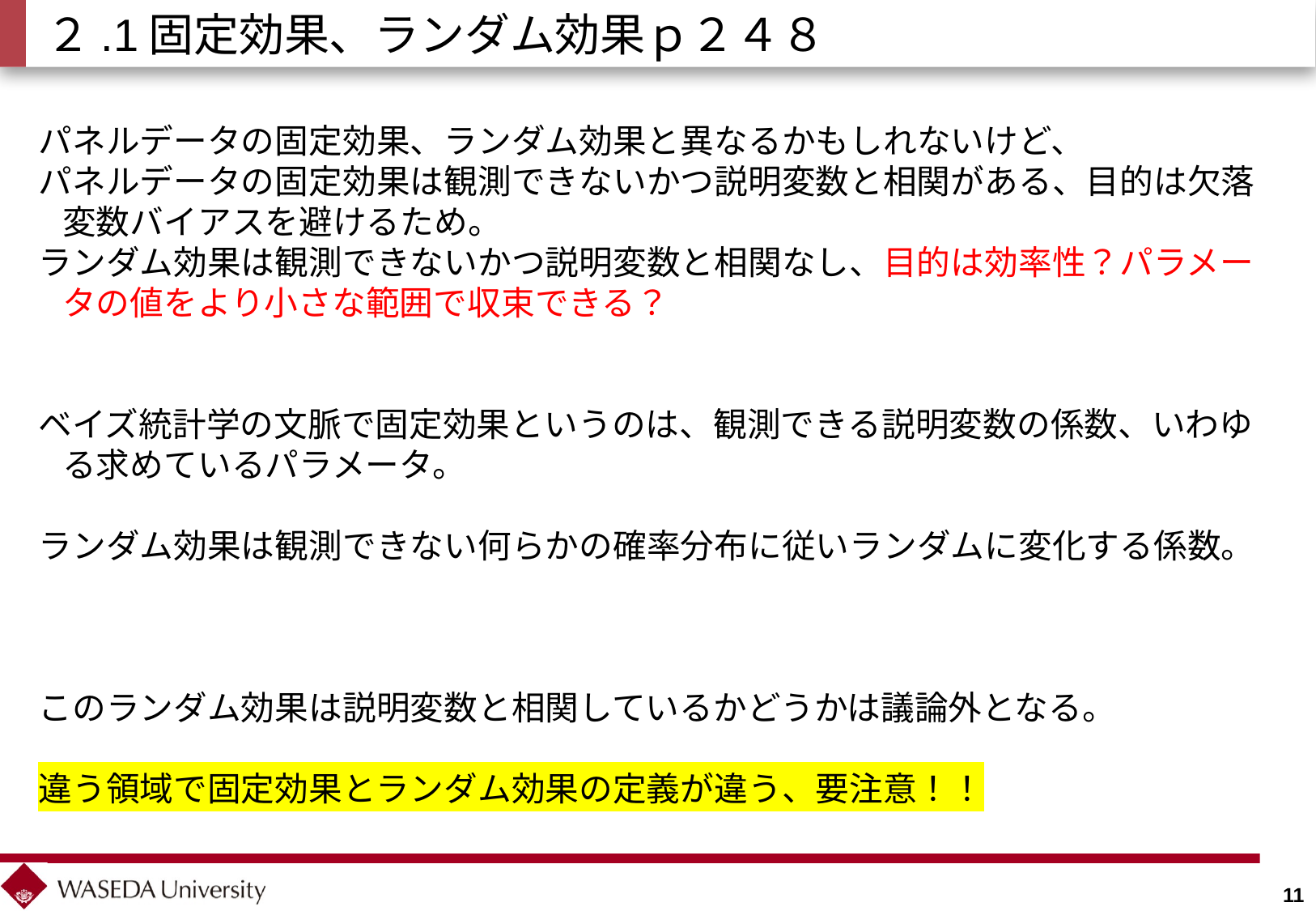

# ２.1固定効果、ランダム効果ｐ２４８
パネルデータの固定効果、ランダム効果と異なるかもしれないけど、
パネルデータの固定効果は観測できないかつ説明変数と相関がある、目的は欠落変数バイアスを避けるため。
ランダム効果は観測できないかつ説明変数と相関なし、目的は効率性？パラメータの値をより小さな範囲で収束できる？

ベイズ統計学の文脈で固定効果というのは、観測できる説明変数の係数、いわゆる求めているパラメータ。

ランダム効果は観測できない何らかの確率分布に従いランダムに変化する係数。

このランダム効果は説明変数と相関しているかどうかは議論外となる。

違う領域で固定効果とランダム効果の定義が違う、要注意！！